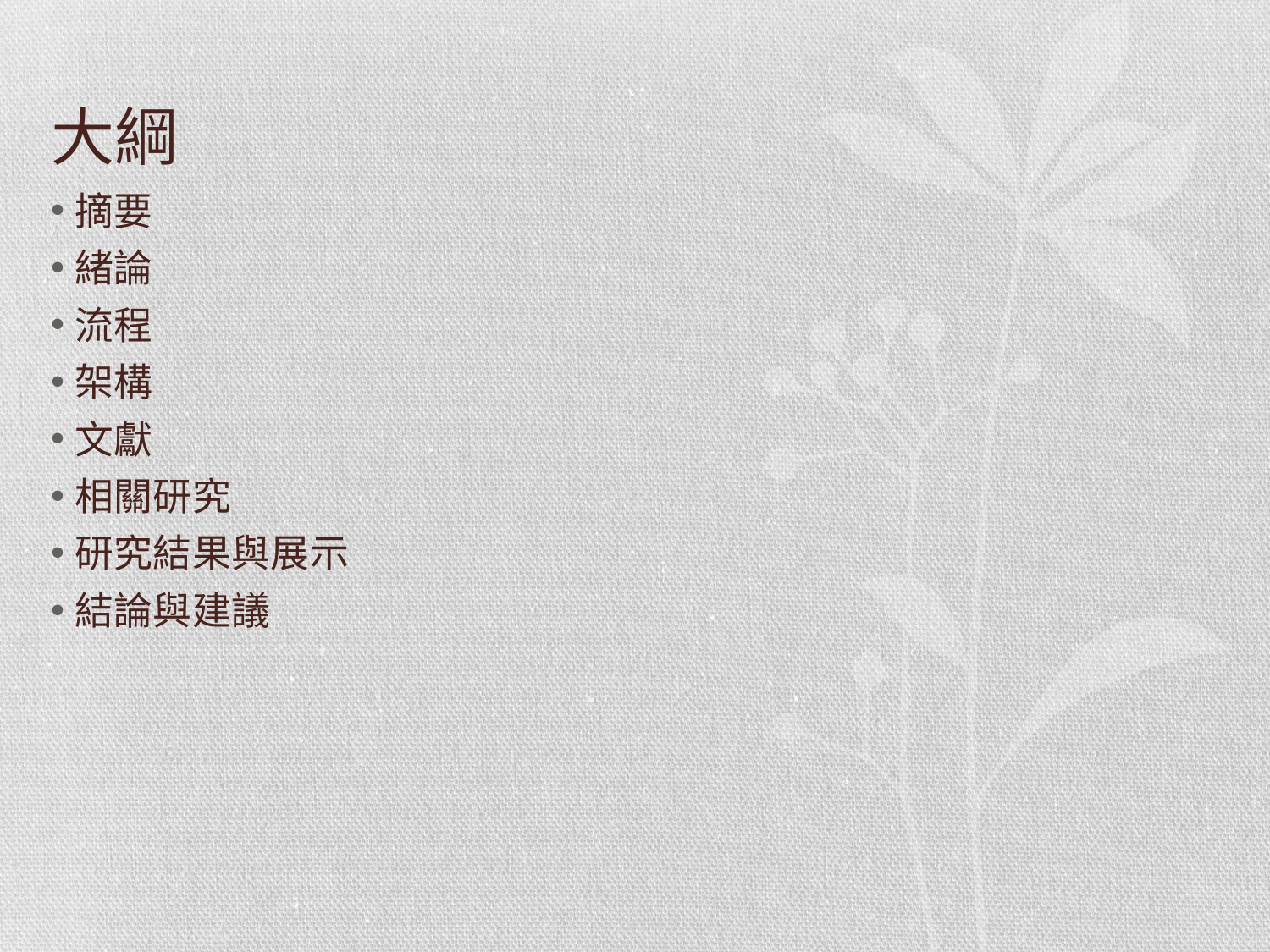

# 大綱
摘要
緒論
流程
架構
文獻
相關研究
研究結果與展示
結論與建議